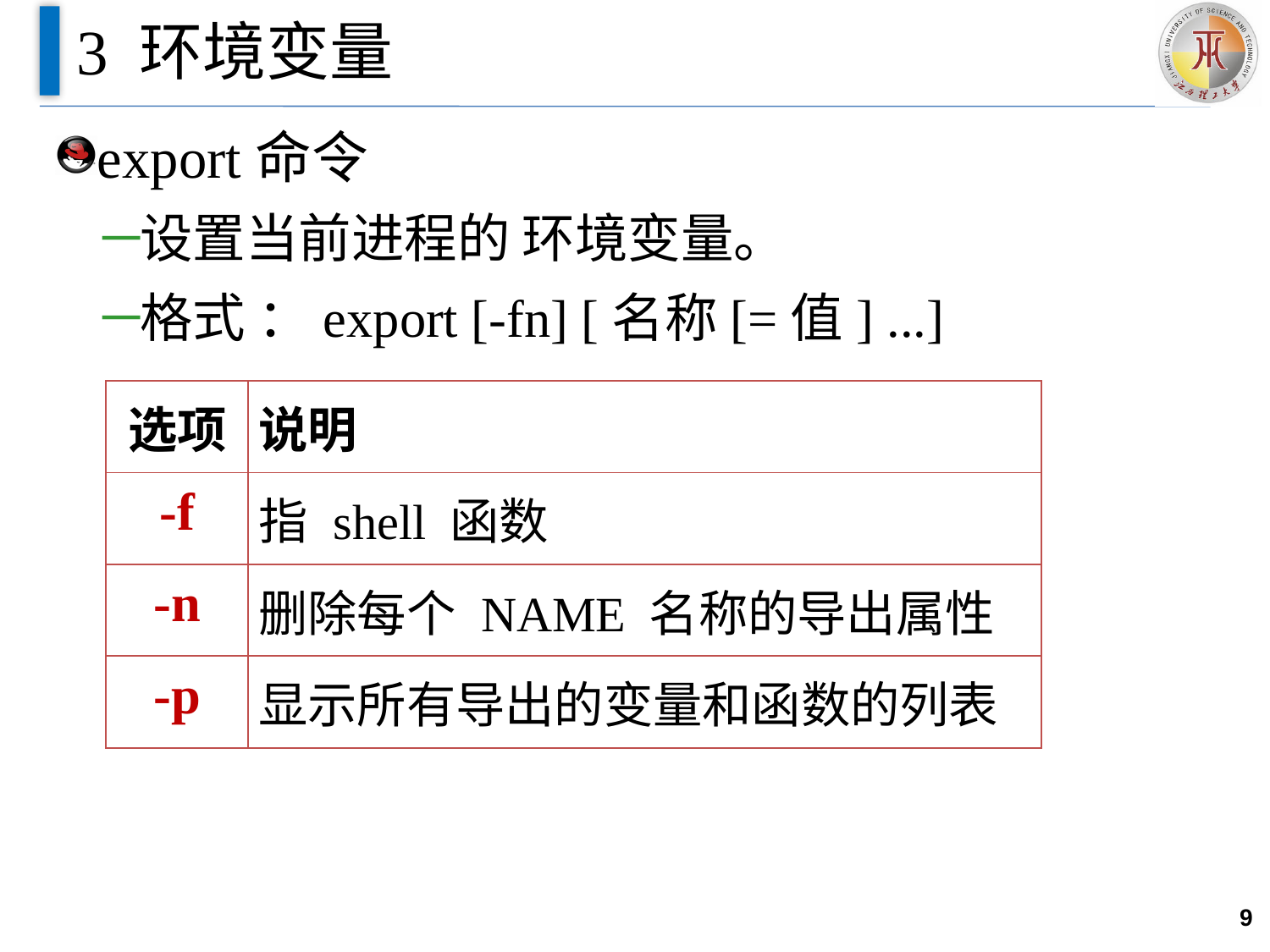

# 3 环境变量
export命令
设置当前进程的 环境变量。
格式 ：export [-fn] [名称[=值] ...]
| 选项 | 说明 |
| --- | --- |
| -f | 指 shell 函数 |
| -n | 删除每个 NAME 名称的导出属性 |
| -p | 显示所有导出的变量和函数的列表 |
9